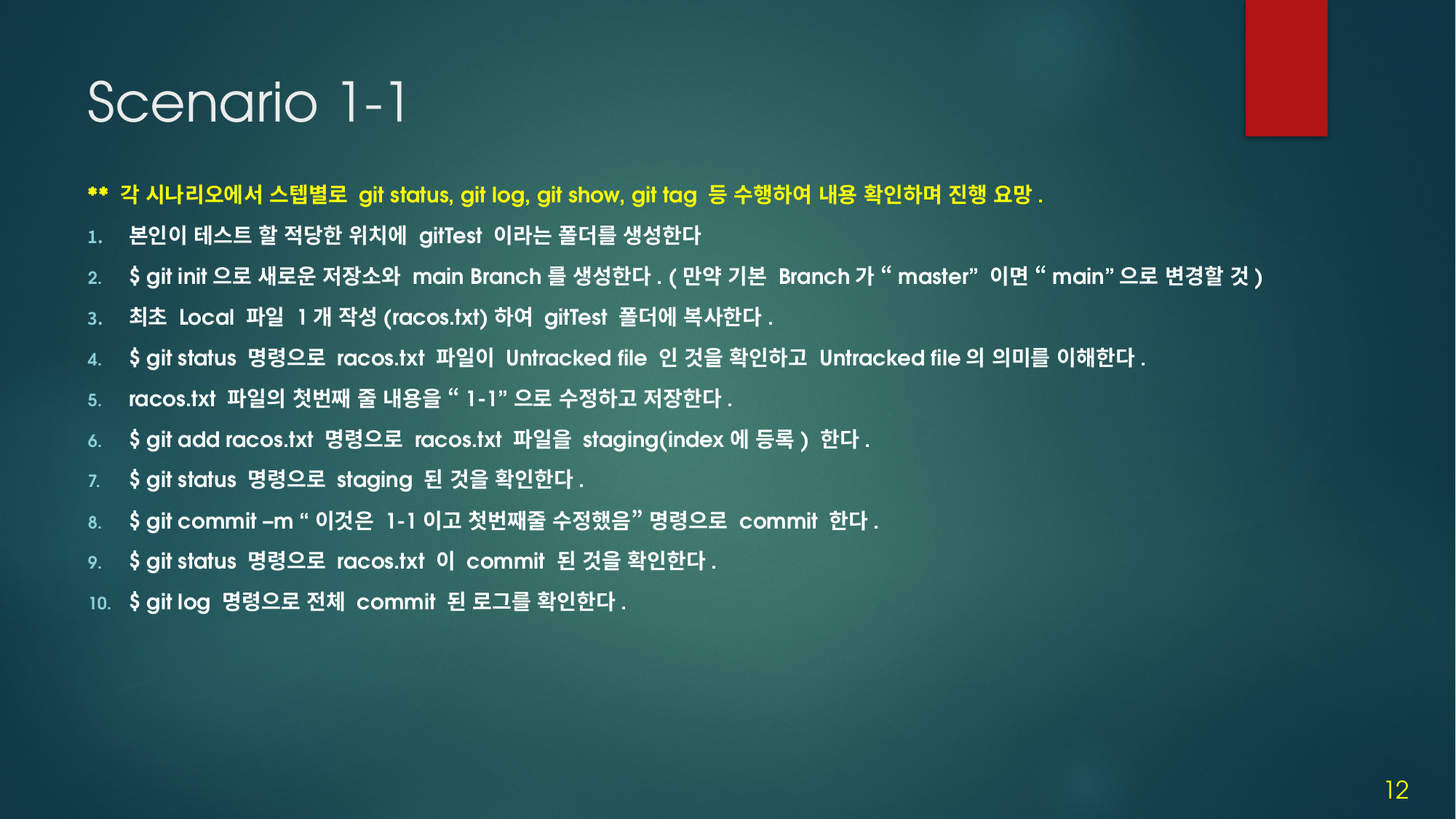

# Scenario 1-1
** 각 시나리오에서 스텝별로 git status, git log, git show, git tag 등 수행하여 내용 확인하며 진행 요망.
본인이 테스트 할 적당한 위치에 gitTest 이라는 폴더를 생성한다
$ git init으로 새로운 저장소와 main Branch를 생성한다. (만약 기본 Branch가 “master” 이면 “main”으로 변경할 것)
최초 Local 파일 1개 작성(racos.txt)하여 gitTest 폴더에 복사한다.
$ git status 명령으로 racos.txt 파일이 Untracked file 인 것을 확인하고 Untracked file의 의미를 이해한다.
racos.txt 파일의 첫번째 줄 내용을 “1-1”으로 수정하고 저장한다.
$ git add racos.txt 명령으로 racos.txt 파일을 staging(index에 등록) 한다.
$ git status 명령으로 staging 된 것을 확인한다.
$ git commit –m “이것은 1-1이고 첫번째줄 수정했음” 명령으로 commit 한다.
$ git status 명령으로 racos.txt 이 commit 된 것을 확인한다.
$ git log 명령으로 전체 commit 된 로그를 확인한다.
12